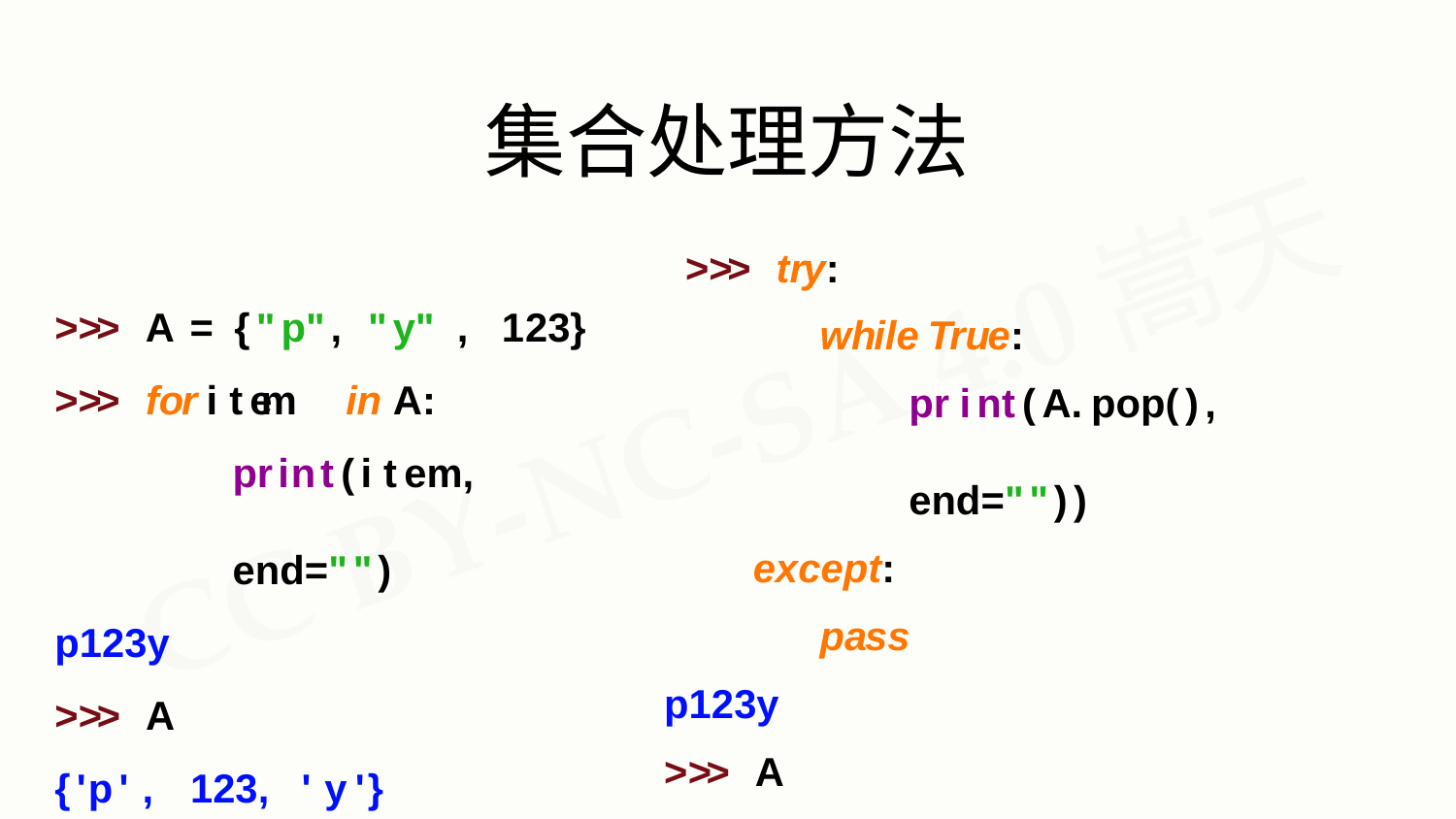

# 集合处理方法
>>>	try:
>>>	A	=	{"p",	"y"	,	123}
>>>	for item	in A:
print(item,	end="")
p123y
>>>	A
{'p',	123,	'y'}
while True:
print(A.pop(),	end=""))
except:
pass
p123y
>>>	A
set()